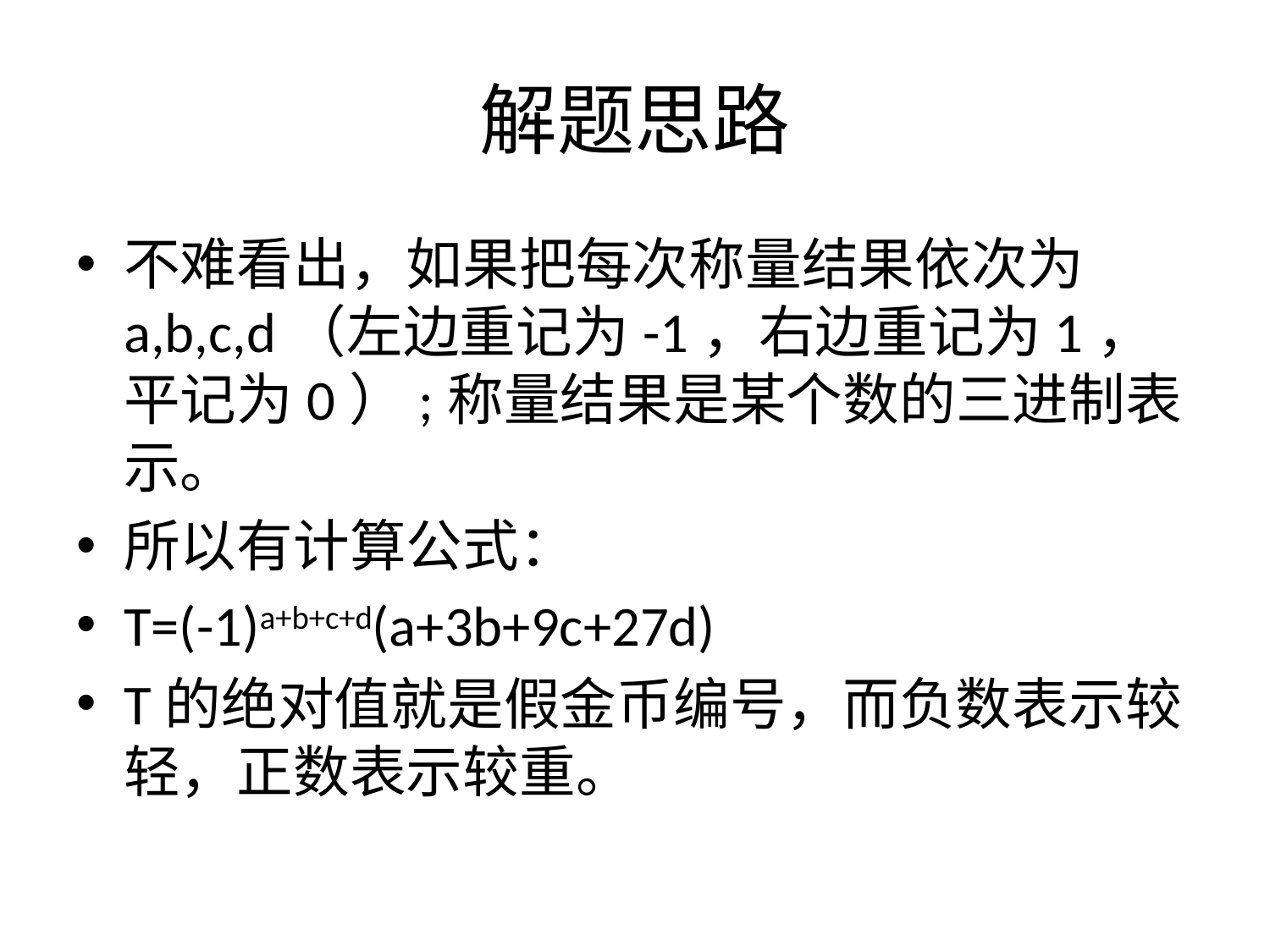

# 解题思路
不难看出，如果把每次称量结果依次为a,b,c,d（左边重记为-1，右边重记为1，平记为0）;称量结果是某个数的三进制表示。
所以有计算公式：
T=(-1)a+b+c+d(a+3b+9c+27d)
T的绝对值就是假金币编号，而负数表示较轻，正数表示较重。